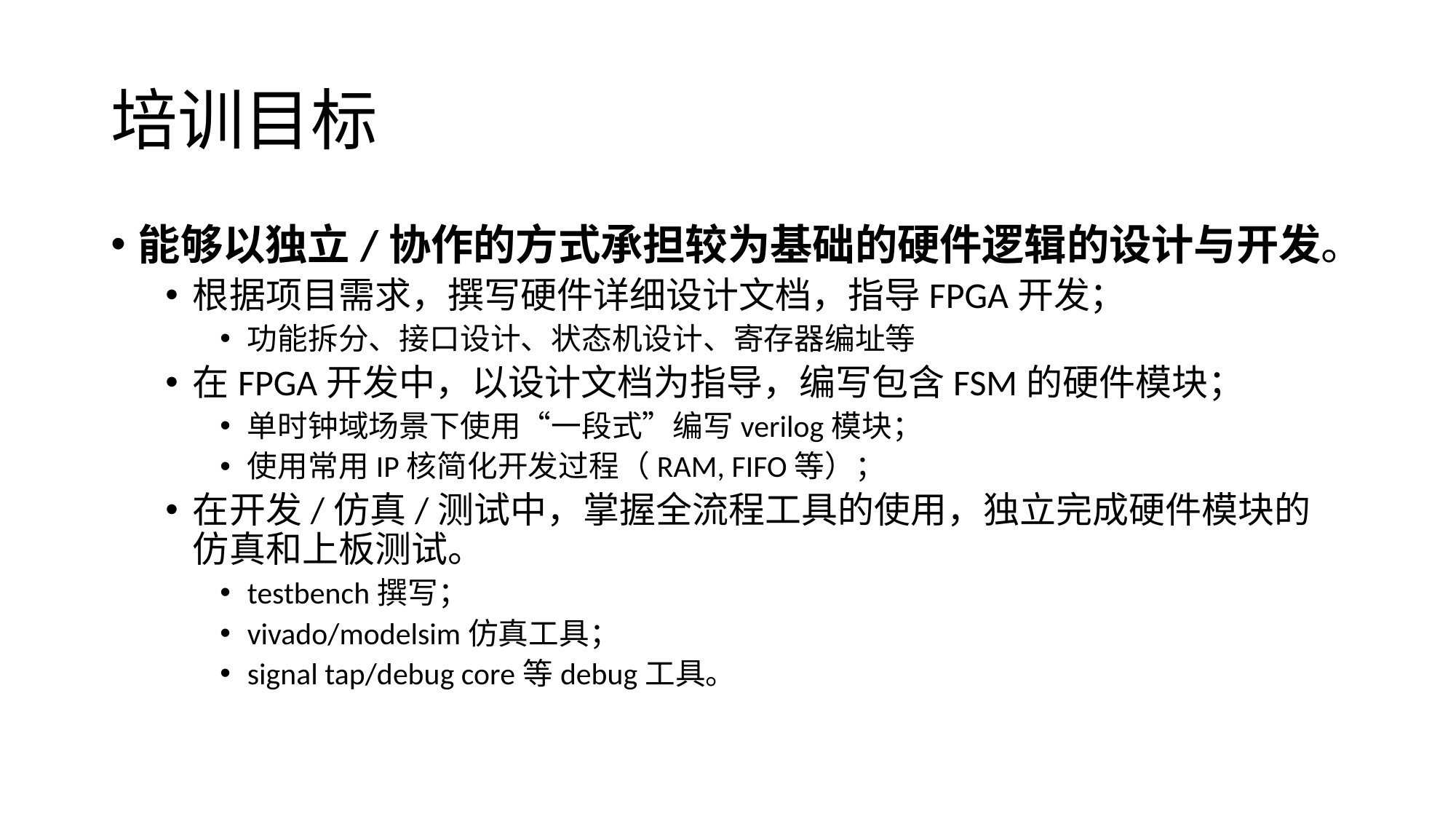

# 培训目标
能够以独立/协作的方式承担较为基础的硬件逻辑的设计与开发。
根据项目需求，撰写硬件详细设计文档，指导FPGA开发；
功能拆分、接口设计、状态机设计、寄存器编址等
在FPGA开发中，以设计文档为指导，编写包含FSM的硬件模块；
单时钟域场景下使用“一段式”编写verilog模块；
使用常用IP核简化开发过程（RAM, FIFO等）；
在开发/仿真/测试中，掌握全流程工具的使用，独立完成硬件模块的仿真和上板测试。
testbench撰写；
vivado/modelsim仿真工具；
signal tap/debug core等debug工具。